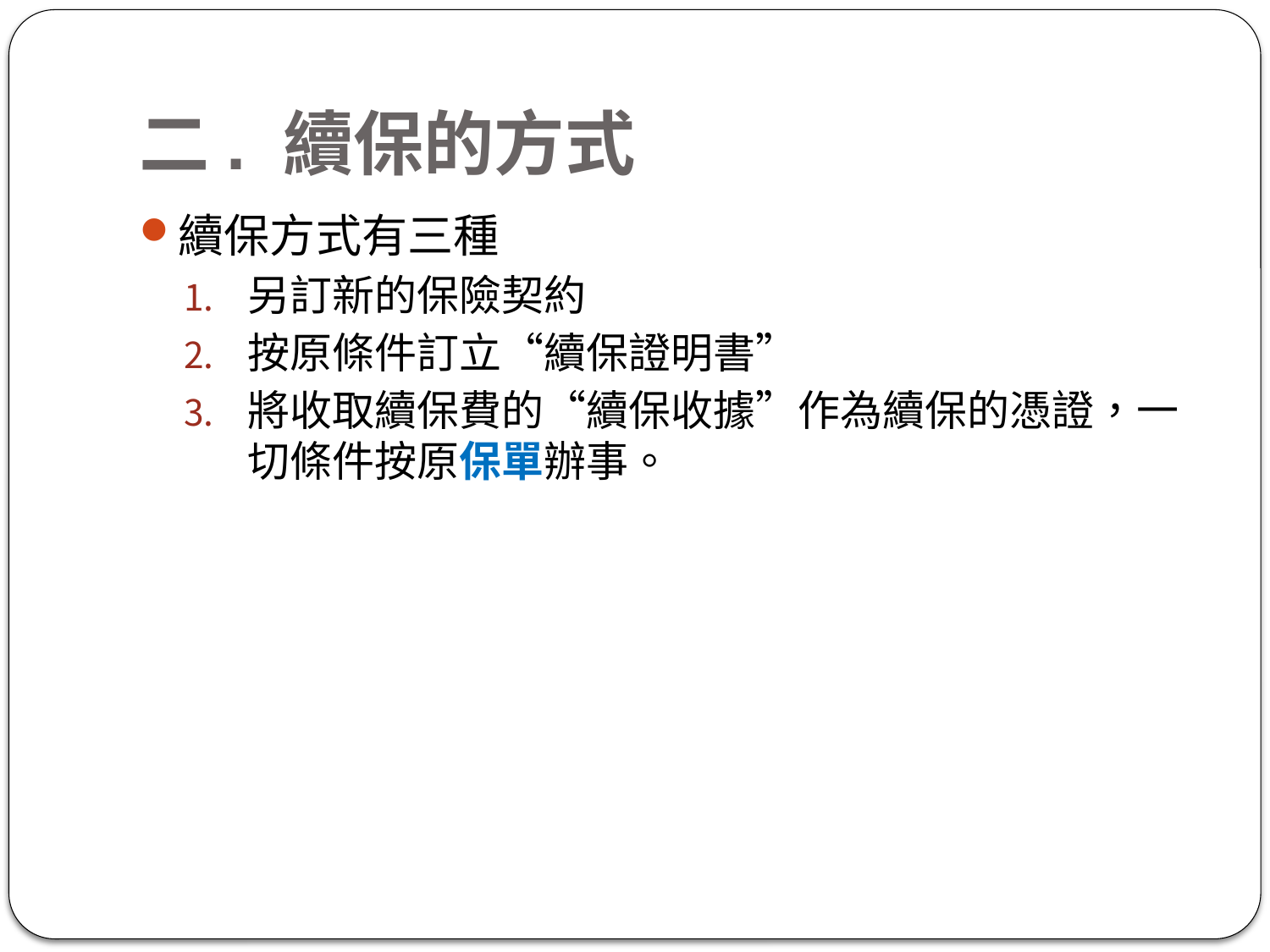

# 二. 續保的方式
續保方式有三種
另訂新的保險契約
按原條件訂立“續保證明書”
將收取續保費的“續保收據”作為續保的憑證，一切條件按原保單辦事。